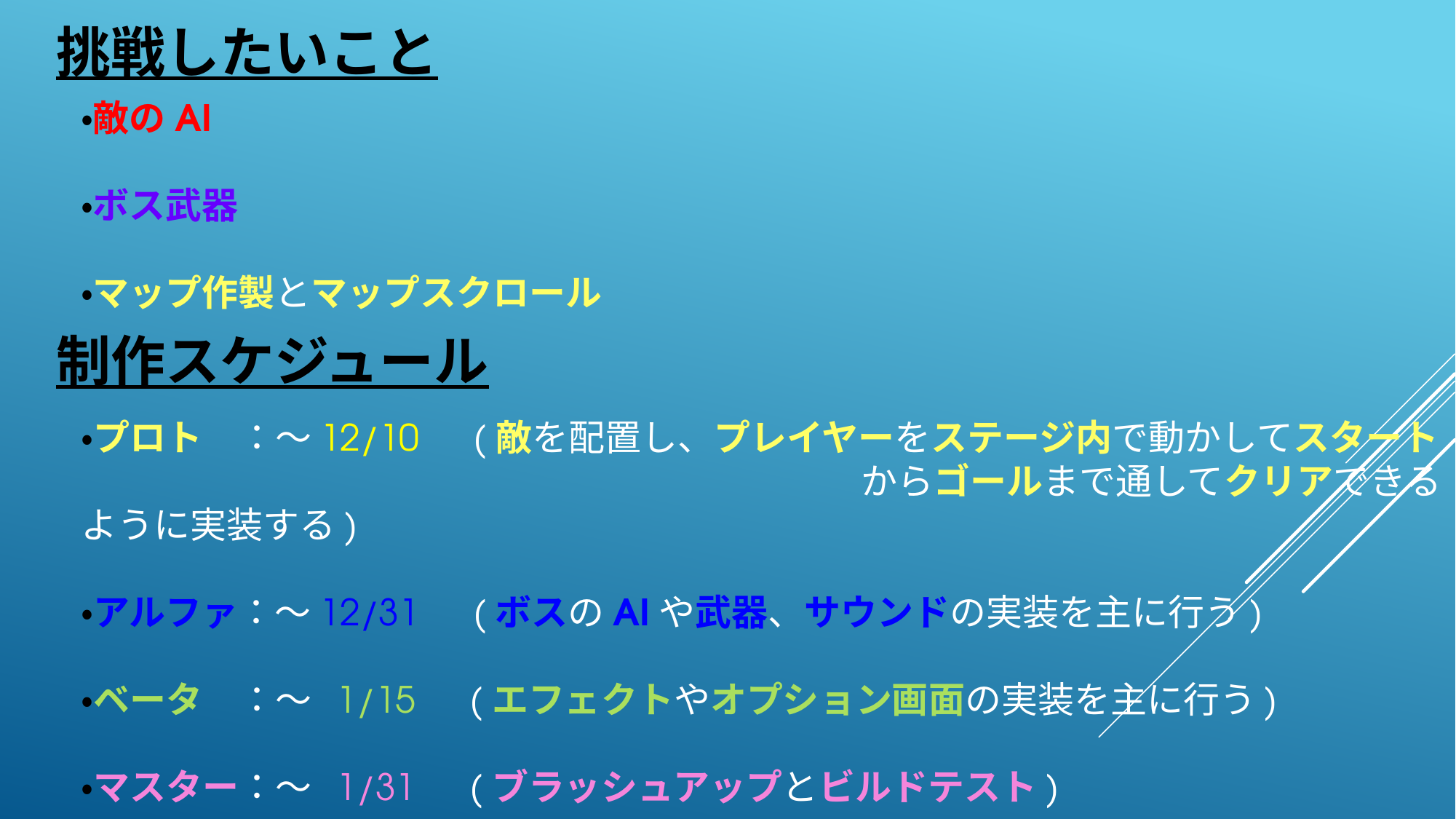

挑戦したいこと
・敵のAI

・ボス武器

・マップ作製とマップスクロール
制作スケジュール
・プロト　：～12/10　(敵を配置し、プレイヤーをステージ内で動かしてスタート							  からゴールまで通してクリアできるように実装する)

・アルファ：～12/31　(ボスのAIや武器、サウンドの実装を主に行う)

・ベータ　：～  1/15　(エフェクトやオプション画面の実装を主に行う)

・マスター：～  1/31　(ブラッシュアップとビルドテスト)